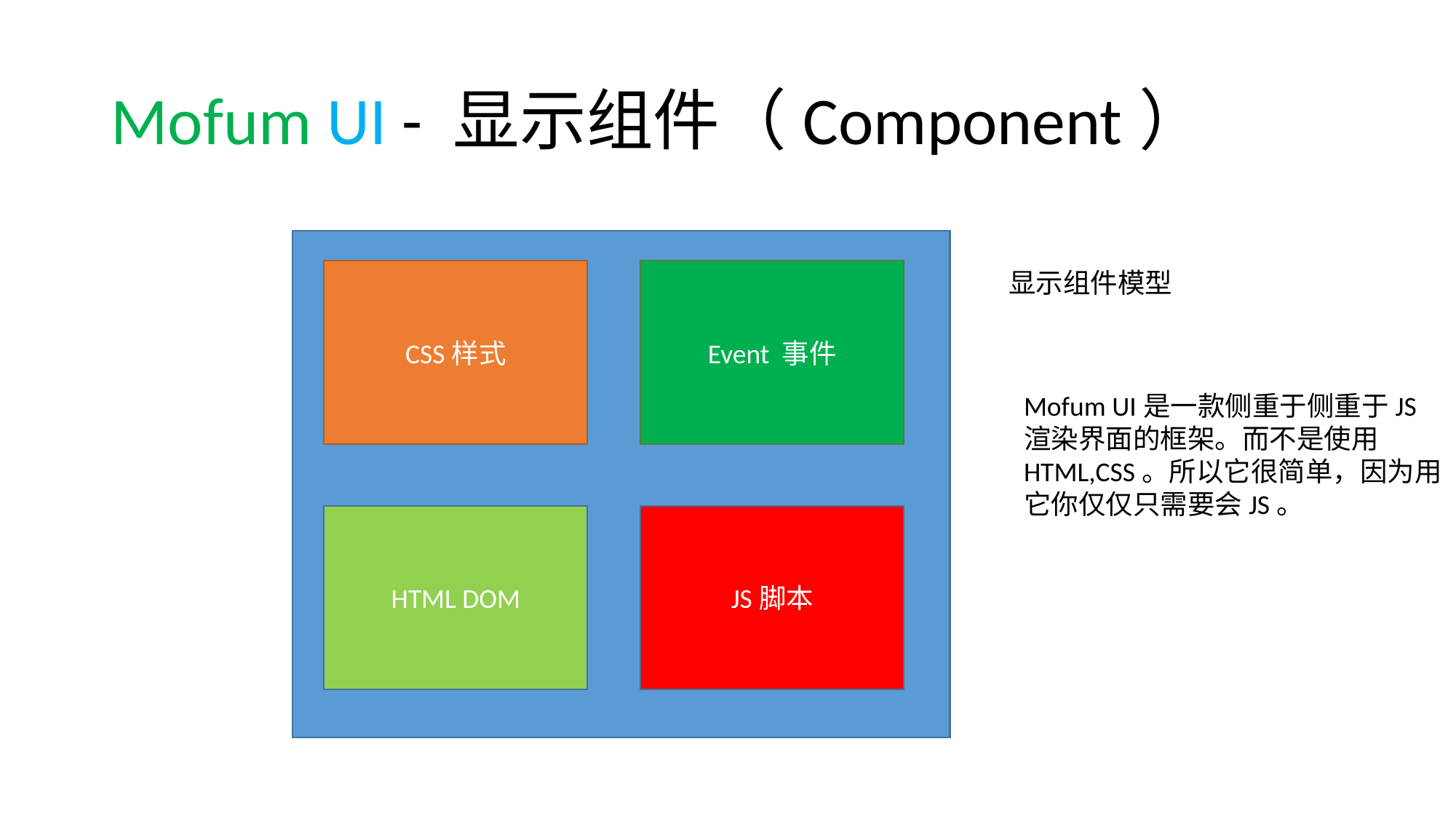

# Mofum UI - 显示组件（Component）

CSS样式
Event 事件
显示组件模型
Mofum UI是一款侧重于侧重于JS
渲染界面的框架。而不是使用
HTML,CSS。所以它很简单，因为用
它你仅仅只需要会JS。
HTML DOM
JS脚本